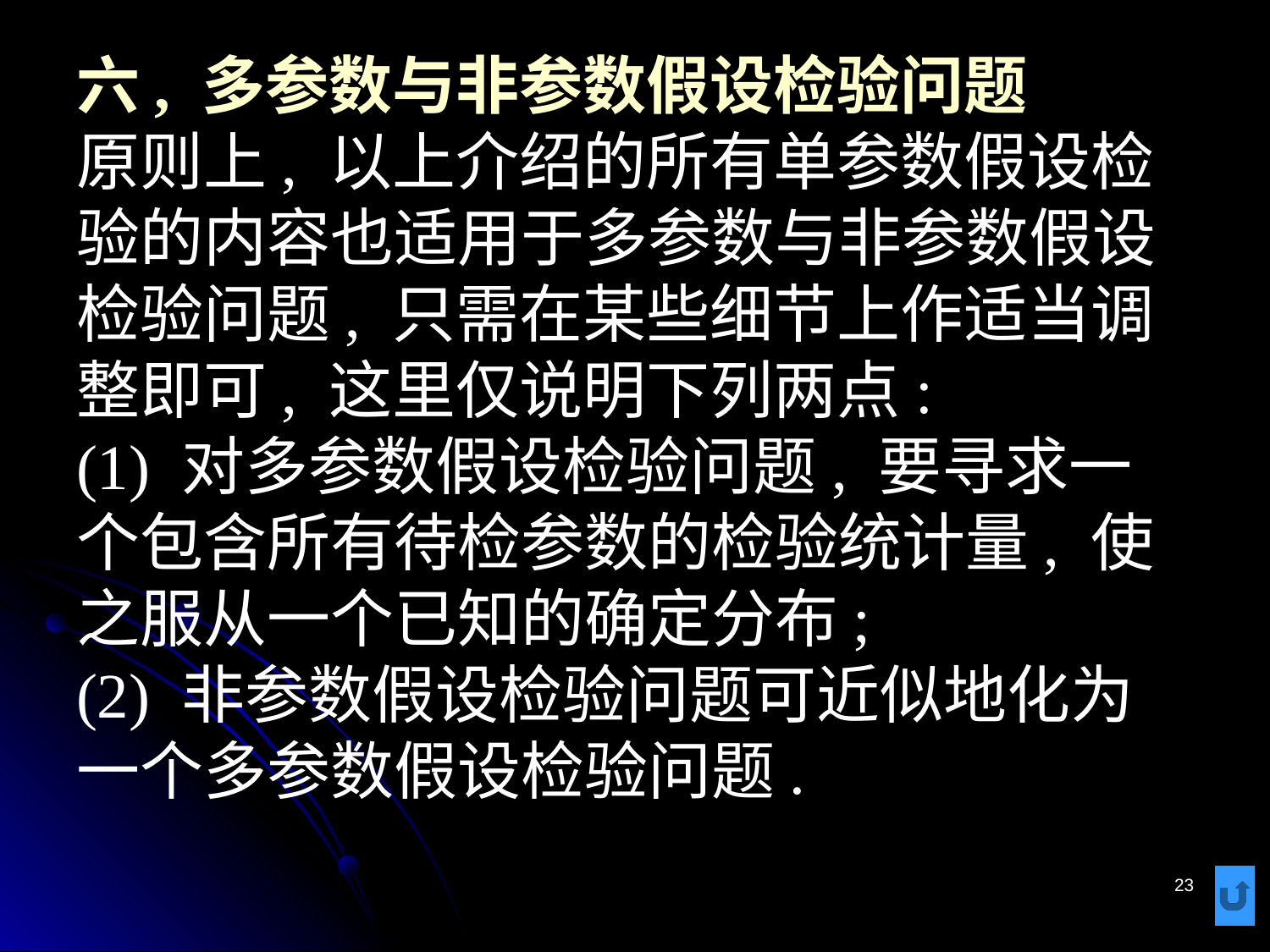

# 六, 多参数与非参数假设检验问题 原则上, 以上介绍的所有单参数假设检验的内容也适用于多参数与非参数假设检验问题, 只需在某些细节上作适当调整即可, 这里仅说明下列两点: (1) 对多参数假设检验问题, 要寻求一个包含所有待检参数的检验统计量, 使之服从一个已知的确定分布; (2) 非参数假设检验问题可近似地化为一个多参数假设检验问题.
23